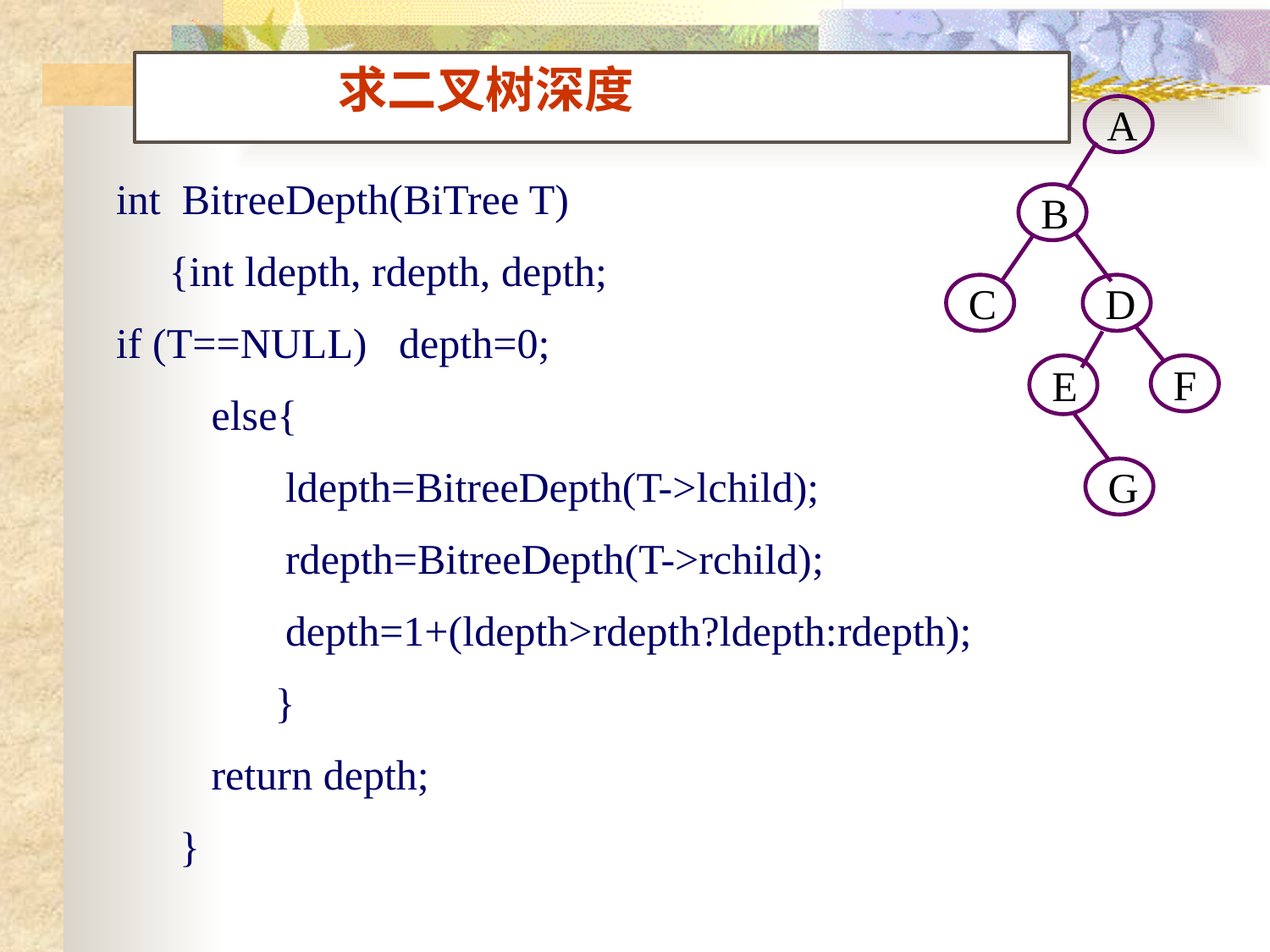

求二叉树深度
A

B

C
D

E
F

G
int  BitreeDepth(BiTree T)
     {int ldepth, rdepth, depth;
if (T==NULL)   depth=0;
         else{
	    ldepth=BitreeDepth(T->lchild);
	    rdepth=BitreeDepth(T->rchild);
	    depth=1+(ldepth>rdepth?ldepth:rdepth);
	   }
         return depth;
      }